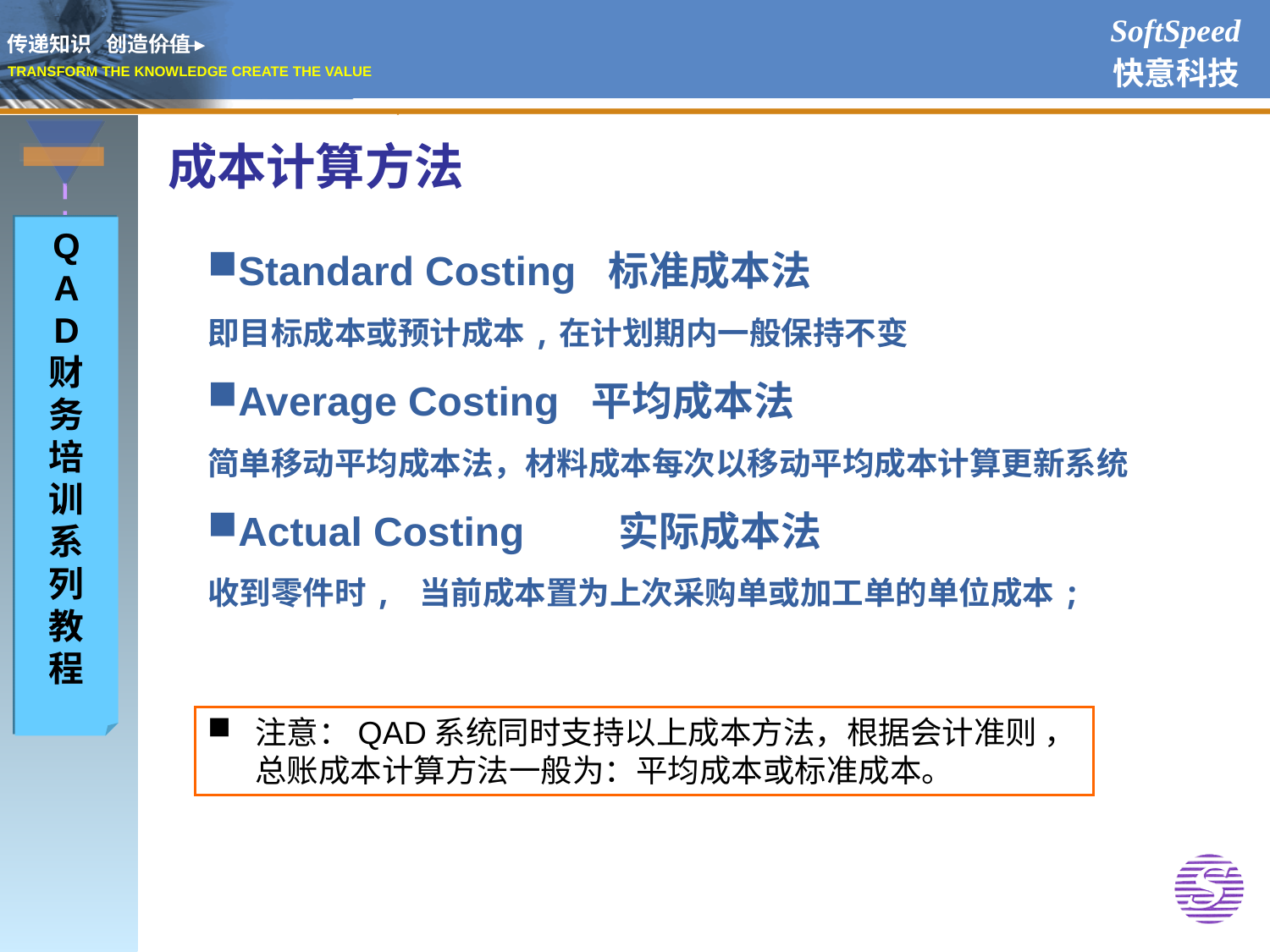

成本计算方法
Standard Costing  标准成本法
即目标成本或预计成本,在计划期内一般保持不变
Average Costing  平均成本法
简单移动平均成本法，材料成本每次以移动平均成本计算更新系统
Actual Costing	实际成本法
收到零件时, 当前成本置为上次采购单或加工单的单位成本;

注意：QAD系统同时支持以上成本方法，根据会计准则 ，总账成本计算方法一般为：平均成本或标准成本。